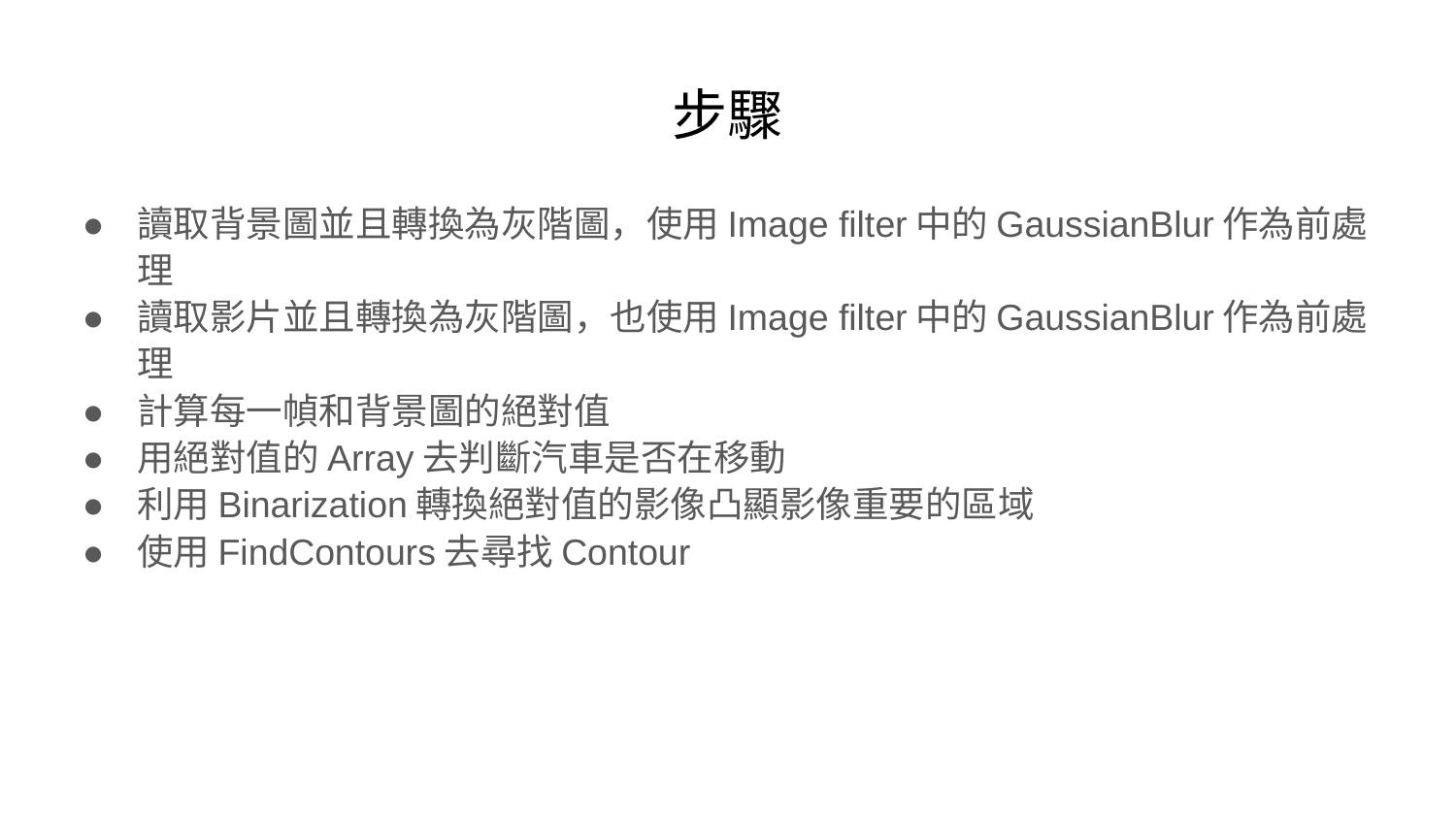

# 步驟
讀取背景圖並且轉換為灰階圖，使用Image filter中的GaussianBlur作為前處理
讀取影片並且轉換為灰階圖，也使用Image filter中的GaussianBlur作為前處理
計算每一幀和背景圖的絕對值
用絕對值的Array去判斷汽車是否在移動
利用Binarization轉換絕對值的影像凸顯影像重要的區域
使用FindContours去尋找Contour